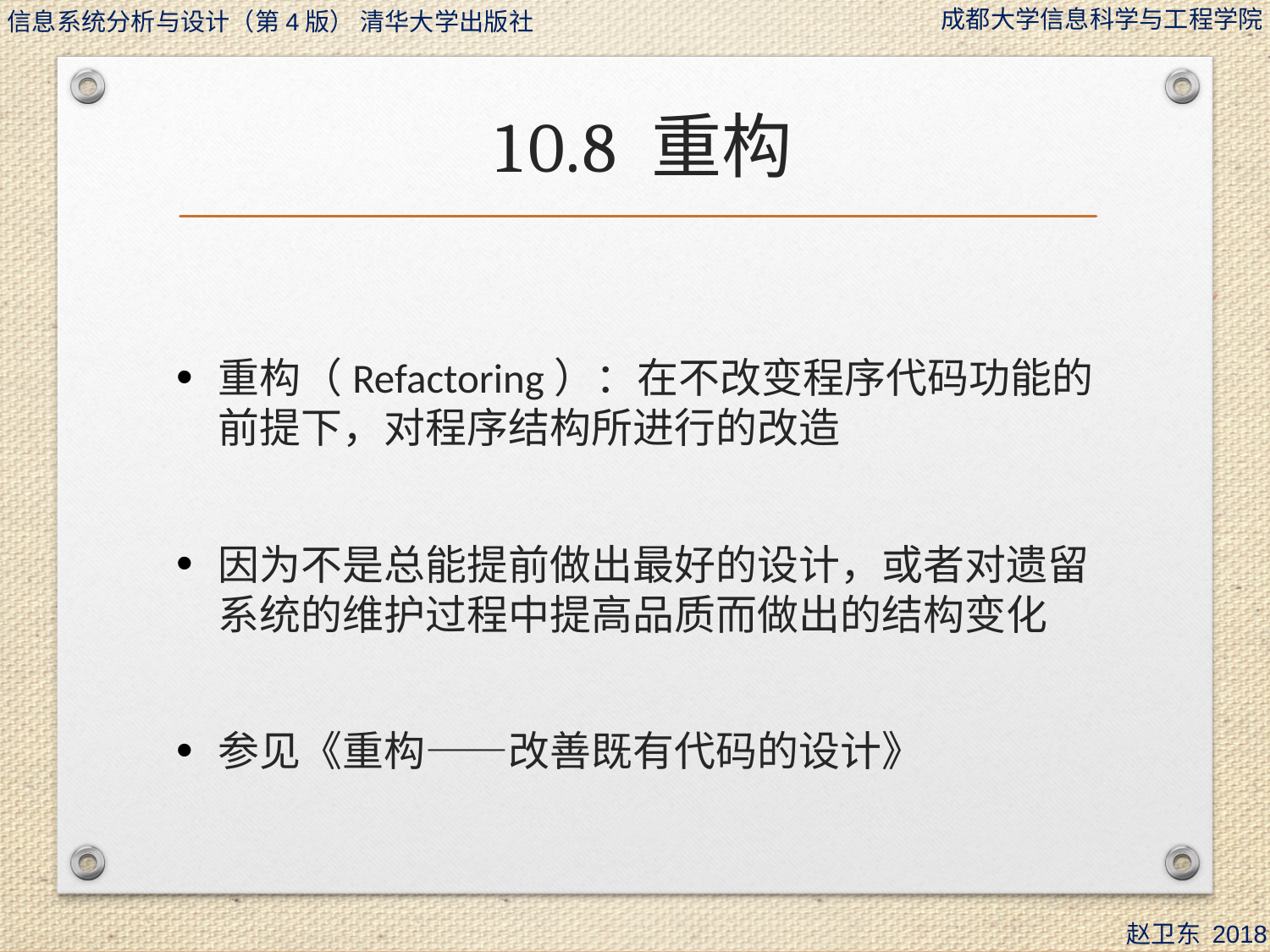

# 10.8 重构
重构（Refactoring）：在不改变程序代码功能的前提下，对程序结构所进行的改造

因为不是总能提前做出最好的设计，或者对遗留系统的维护过程中提高品质而做出的结构变化

参见《重构——改善既有代码的设计》